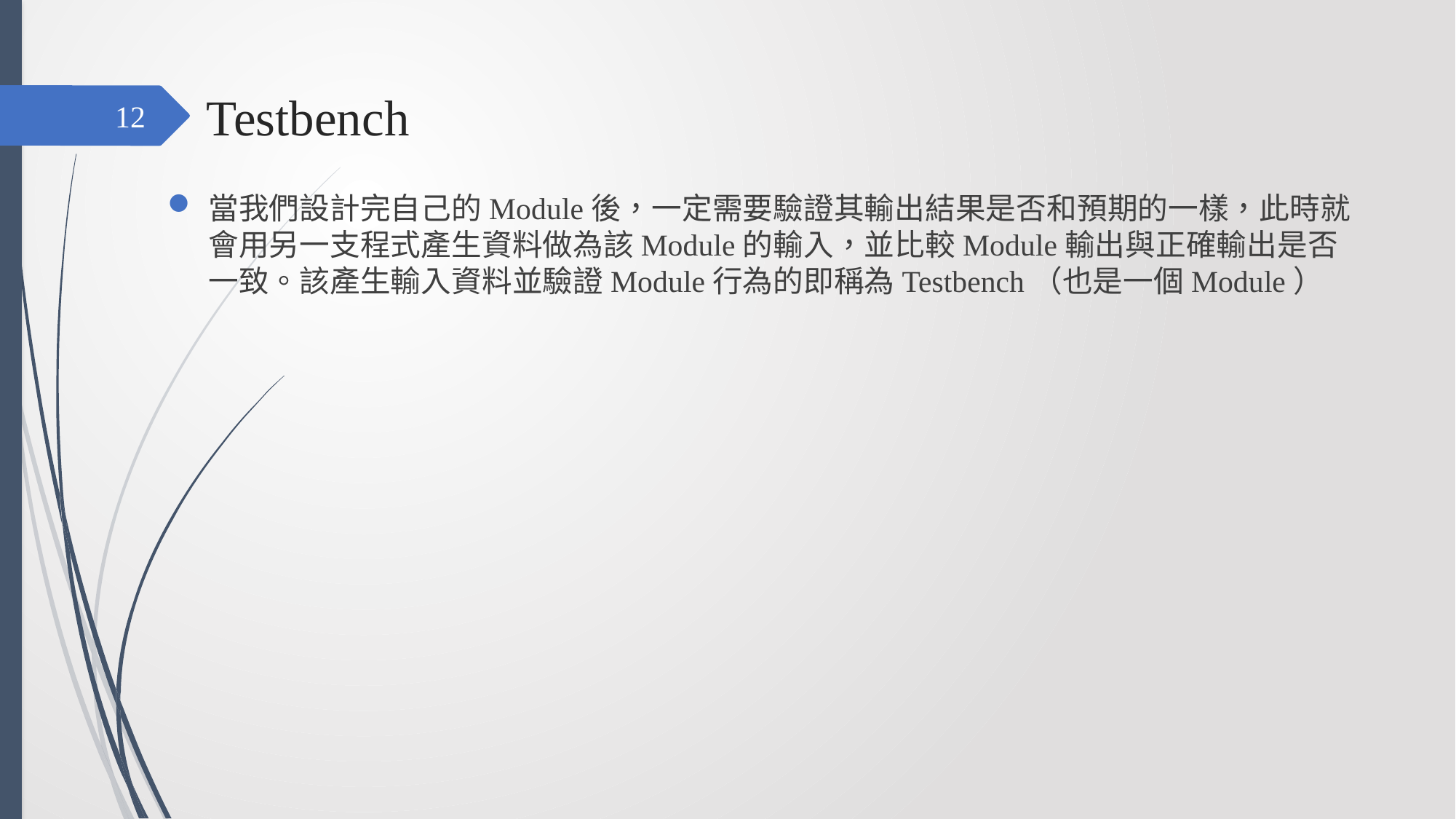

# Testbench
12
當我們設計完自己的Module後，一定需要驗證其輸出結果是否和預期的一樣，此時就會用另一支程式產生資料做為該Module的輸入，並比較Module輸出與正確輸出是否一致。該產生輸入資料並驗證Module行為的即稱為Testbench（也是一個Module）